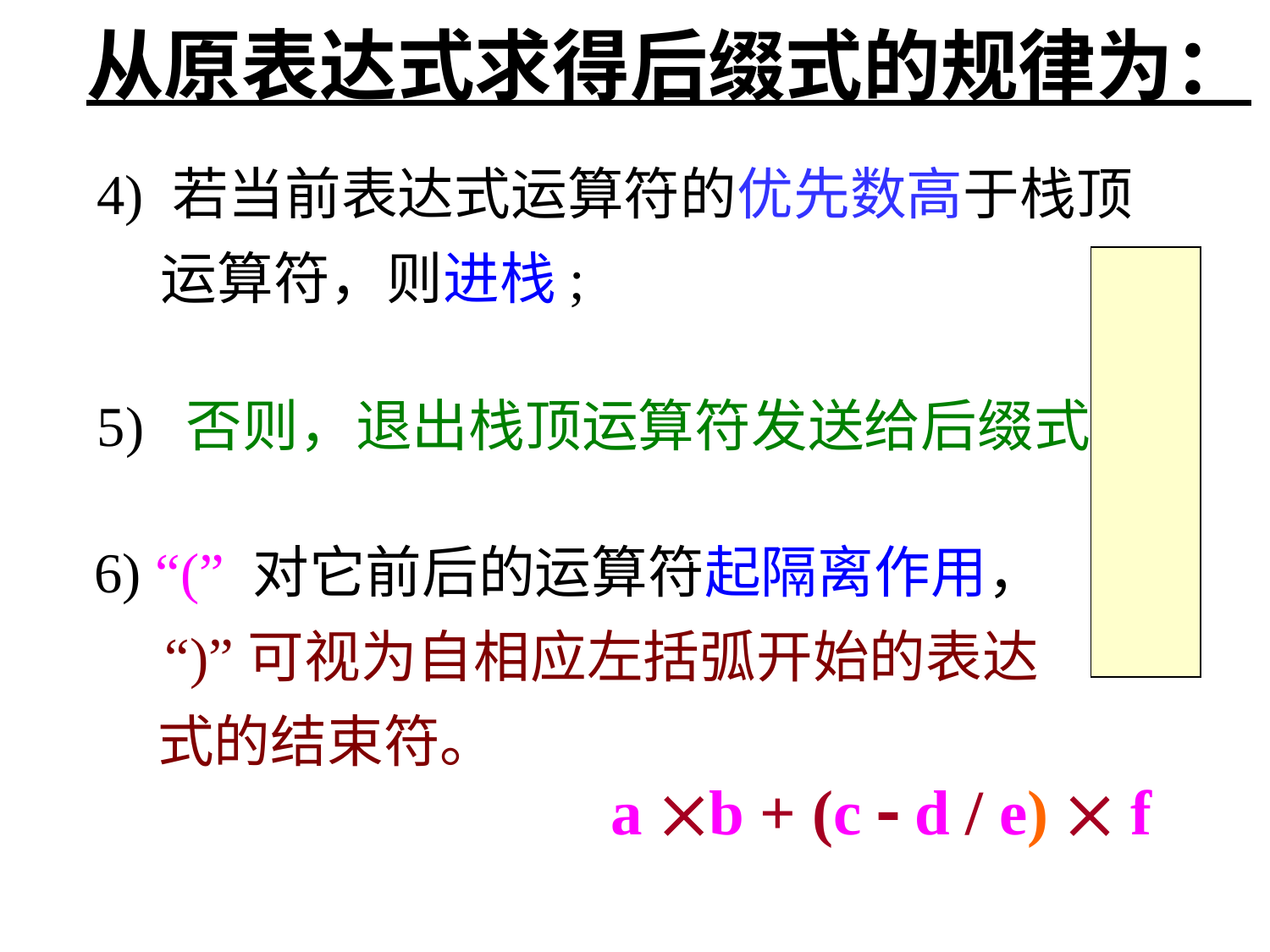

从原表达式求得后缀式的规律为：
4) 若当前表达式运算符的优先数高于栈顶运算符，则进栈;

5)  否则，退出栈顶运算符发送给后缀式;
6) “(” 对它前后的运算符起隔离作用，
     “)”可视为自相应左括弧开始的表达式的结束符。
a ×b + (c − d / e) × f